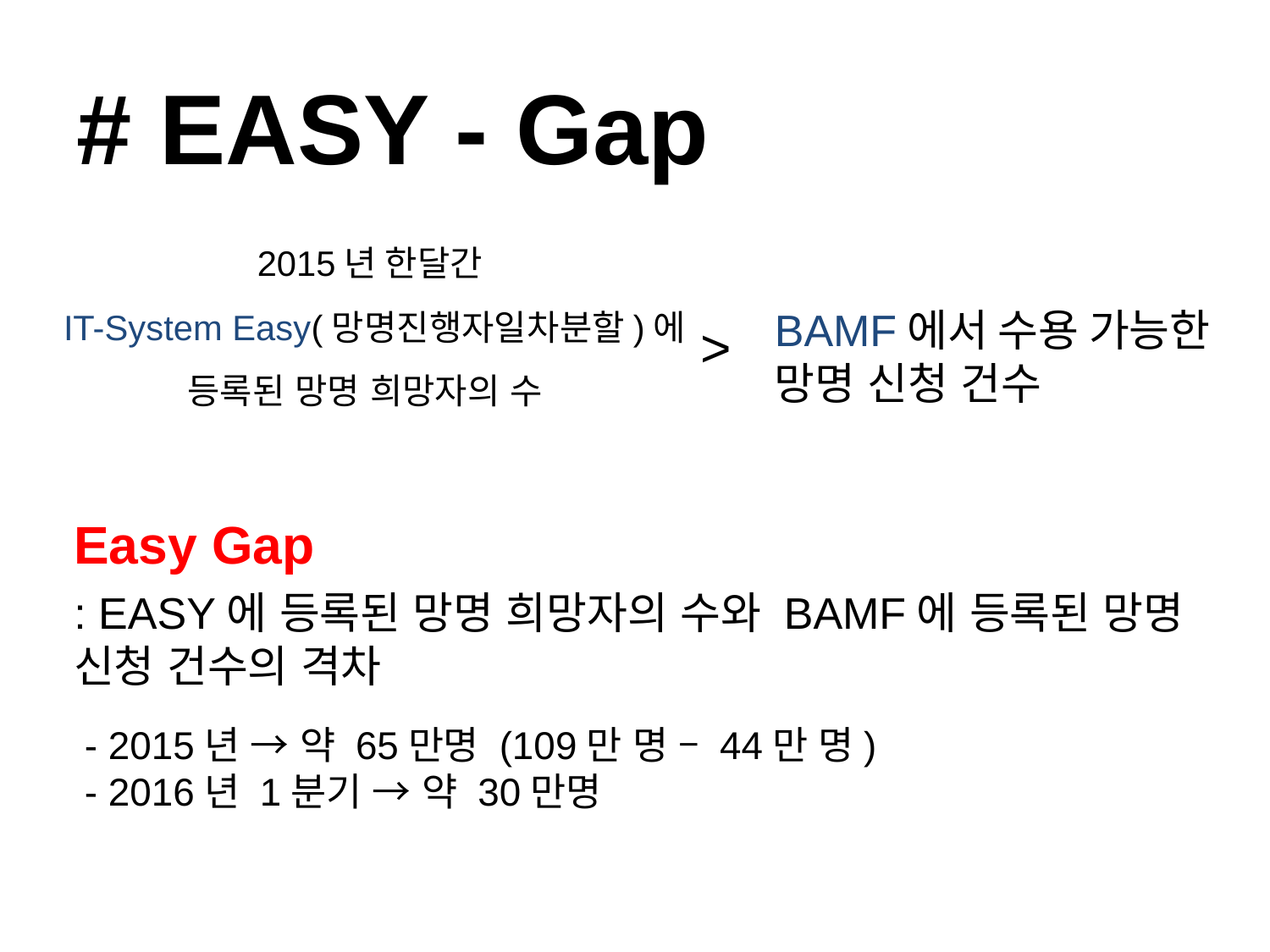

# # EASY - Gap
2015년 한달간
 IT-System Easy(망명진행자일차분할)에 등록된 망명 희망자의 수

>
BAMF에서 수용 가능한 망명 신청 건수
Easy Gap

: EASY에 등록된 망명 희망자의 수와 BAMF에 등록된 망명 신청 건수의 격차

 - 2015년 → 약 65만명 (109만 명 – 44만 명)
 - 2016년 1분기 → 약 30만명